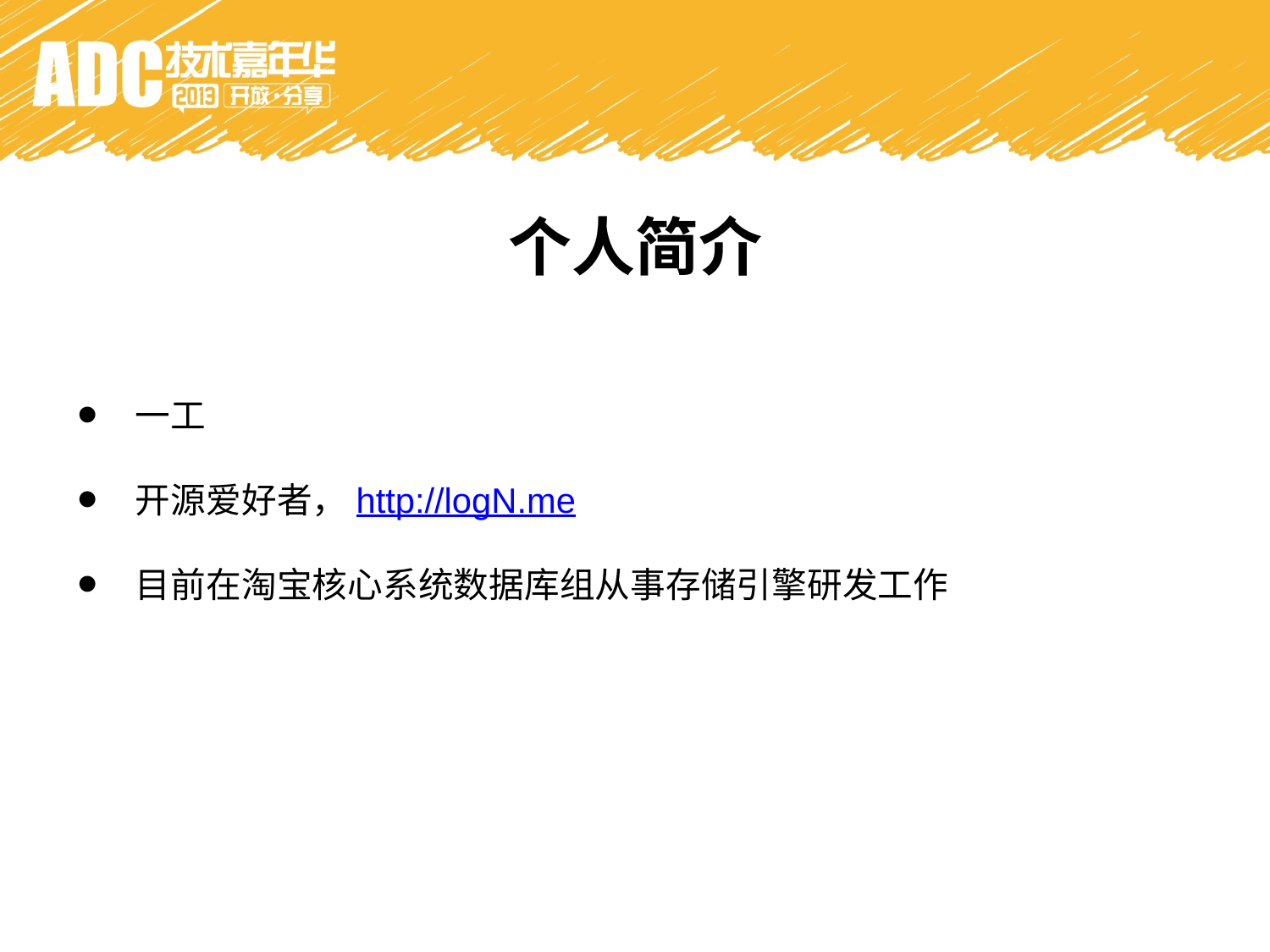

个人简介

一工

开源爱好者，http://logN.me

目前在淘宝核心系统数据库组从事存储引擎研发工作